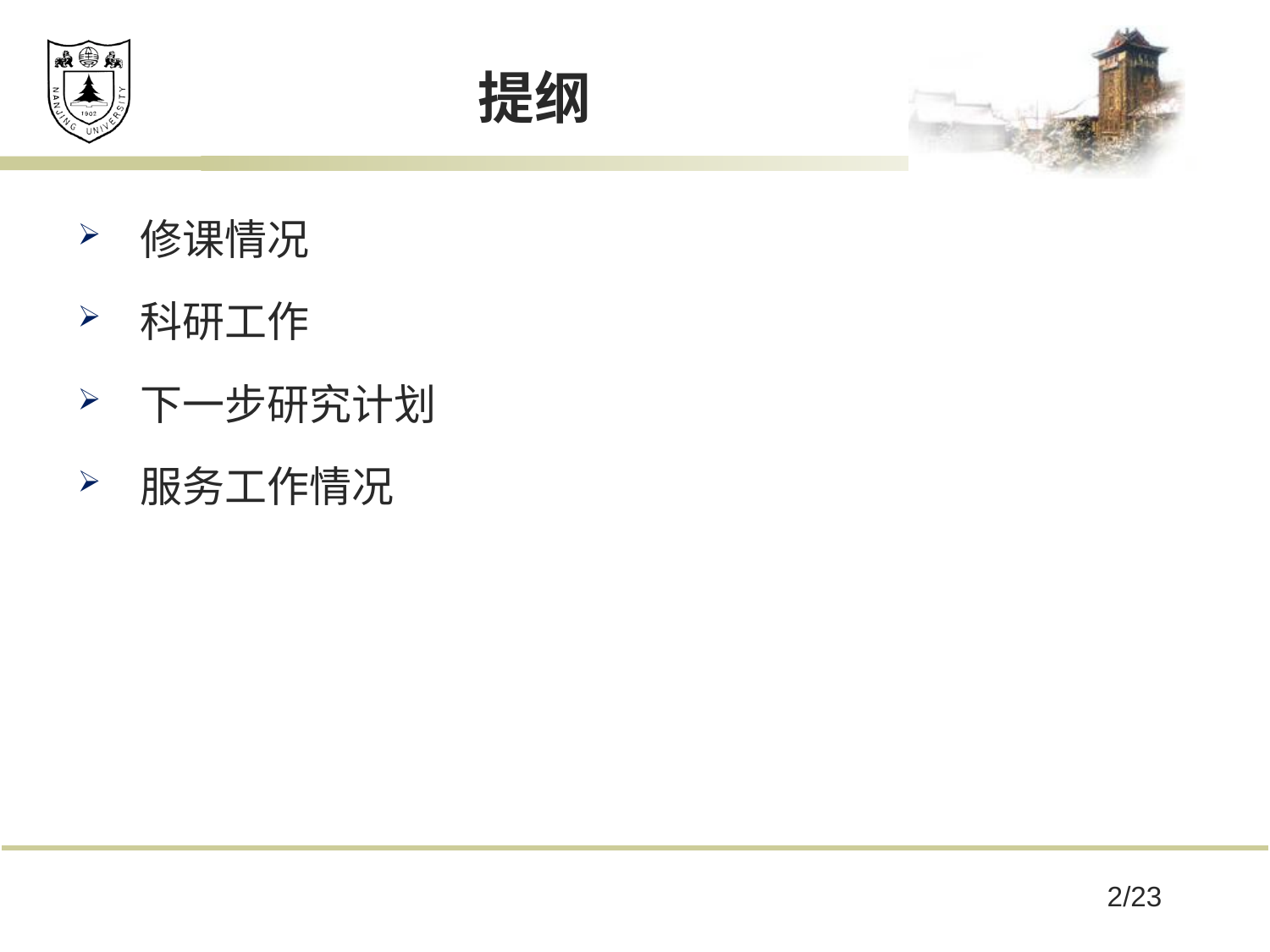

# 提纲
修课情况
科研工作
下一步研究计划
服务工作情况

2/23